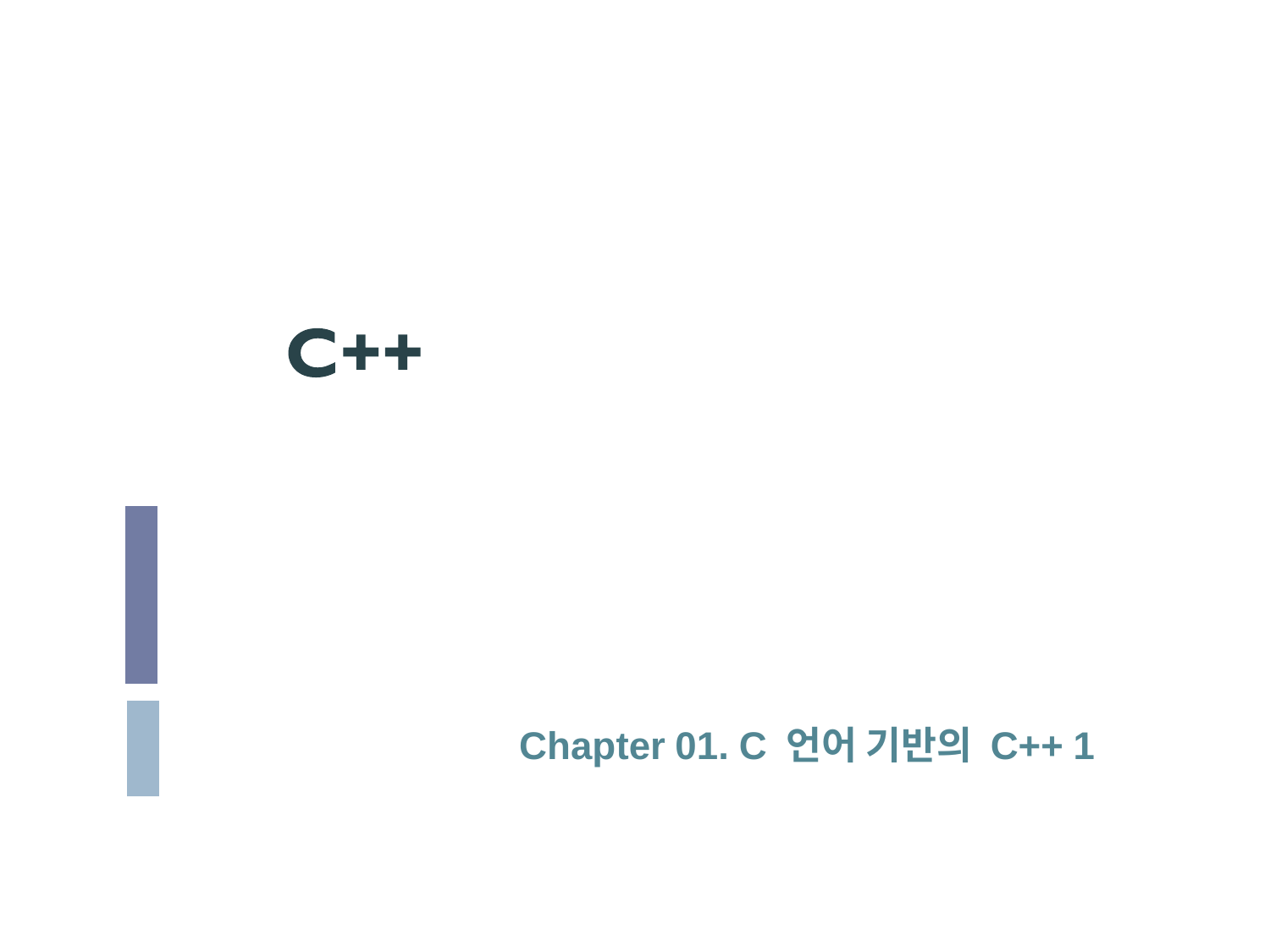

Chapter 01. C 언어 기반의 C++ 1